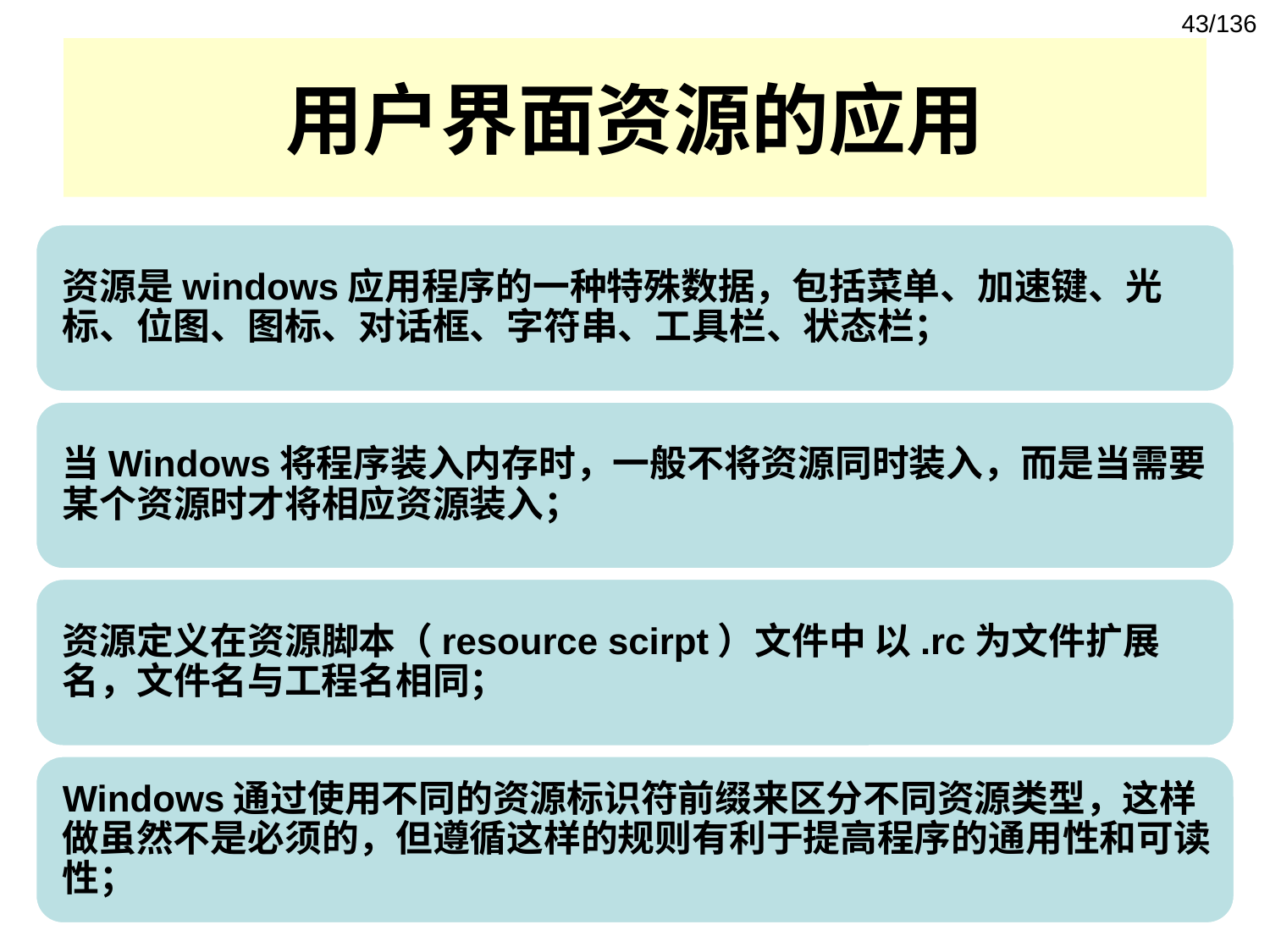

43/136
# 用户界面资源的应用
资源是windows应用程序的一种特殊数据，包括菜单、加速键、光标、位图、图标、对话框、字符串、工具栏、状态栏；
当Windows将程序装入内存时，一般不将资源同时装入，而是当需要某个资源时才将相应资源装入；
资源定义在资源脚本（resource scirpt）文件中 以.rc为文件扩展名，文件名与工程名相同；
Windows通过使用不同的资源标识符前缀来区分不同资源类型，这样做虽然不是必须的，但遵循这样的规则有利于提高程序的通用性和可读性；